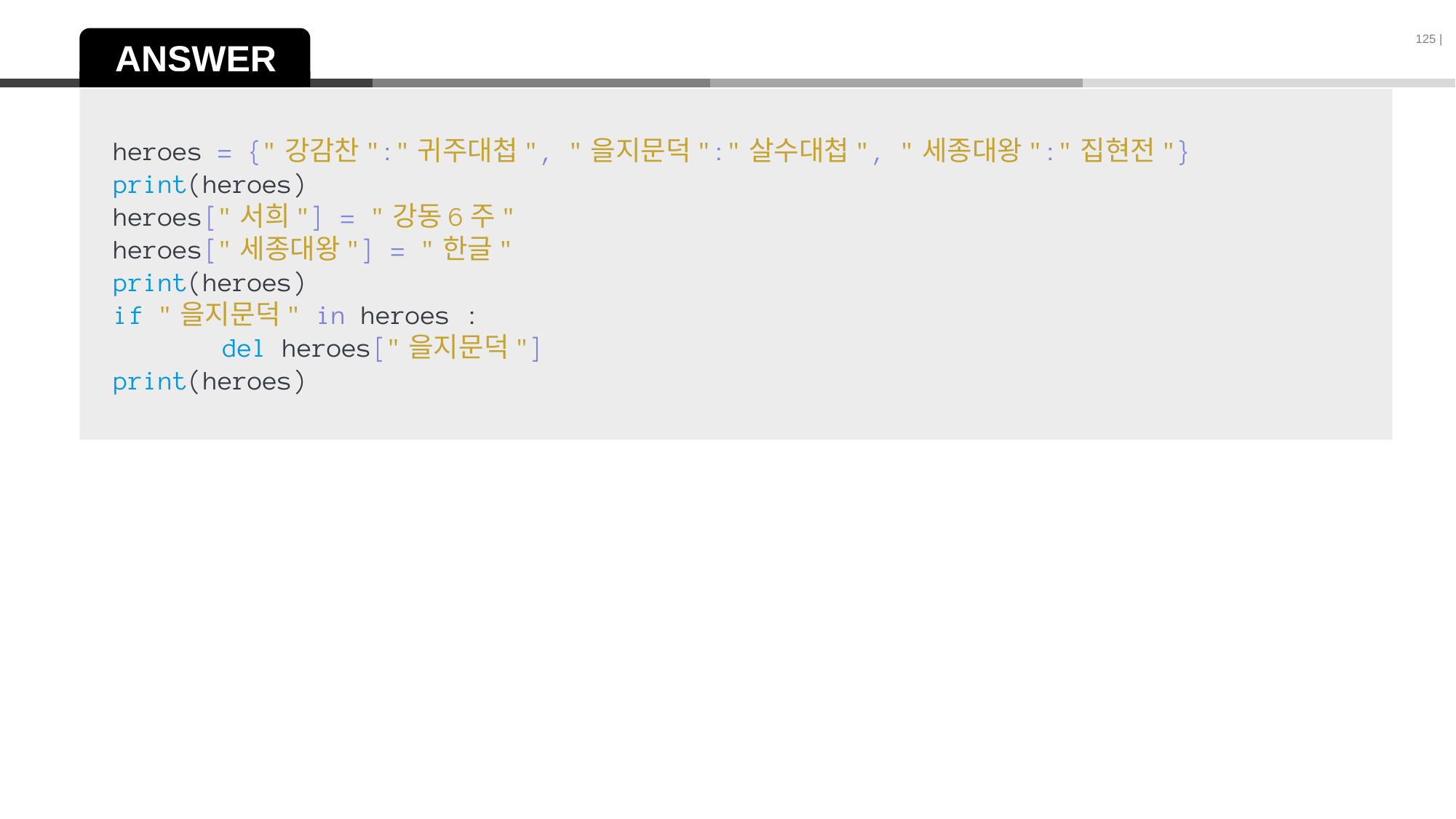

125 |

ANSWER

heroes = {"강감찬":"귀주대첩", "을지문덕":"살수대첩", "세종대왕":"집현전"}
print(heroes)
heroes["서희"] = "강동6주"
heroes["세종대왕"] = "한글"
print(heroes)
if "을지문덕" in heroes :
	del heroes["을지문덕"]
print(heroes)